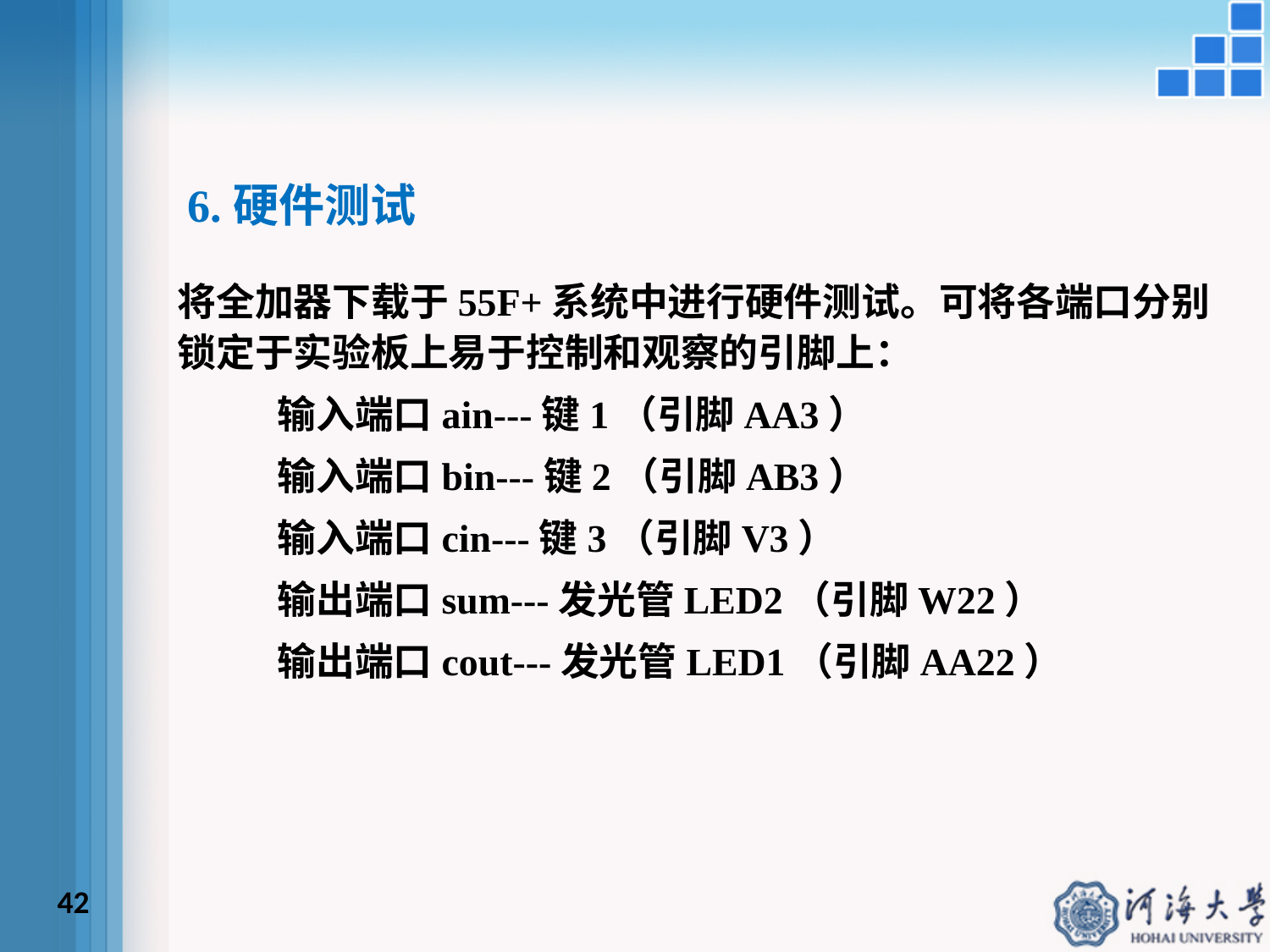

6.硬件测试
将全加器下载于55F+系统中进行硬件测试。可将各端口分别锁定于实验板上易于控制和观察的引脚上：
输入端口ain---键1（引脚AA3）
输入端口bin---键2（引脚AB3）
输入端口cin---键3（引脚V3）
输出端口sum---发光管LED2（引脚W22）
输出端口cout---发光管LED1（引脚AA22）

42